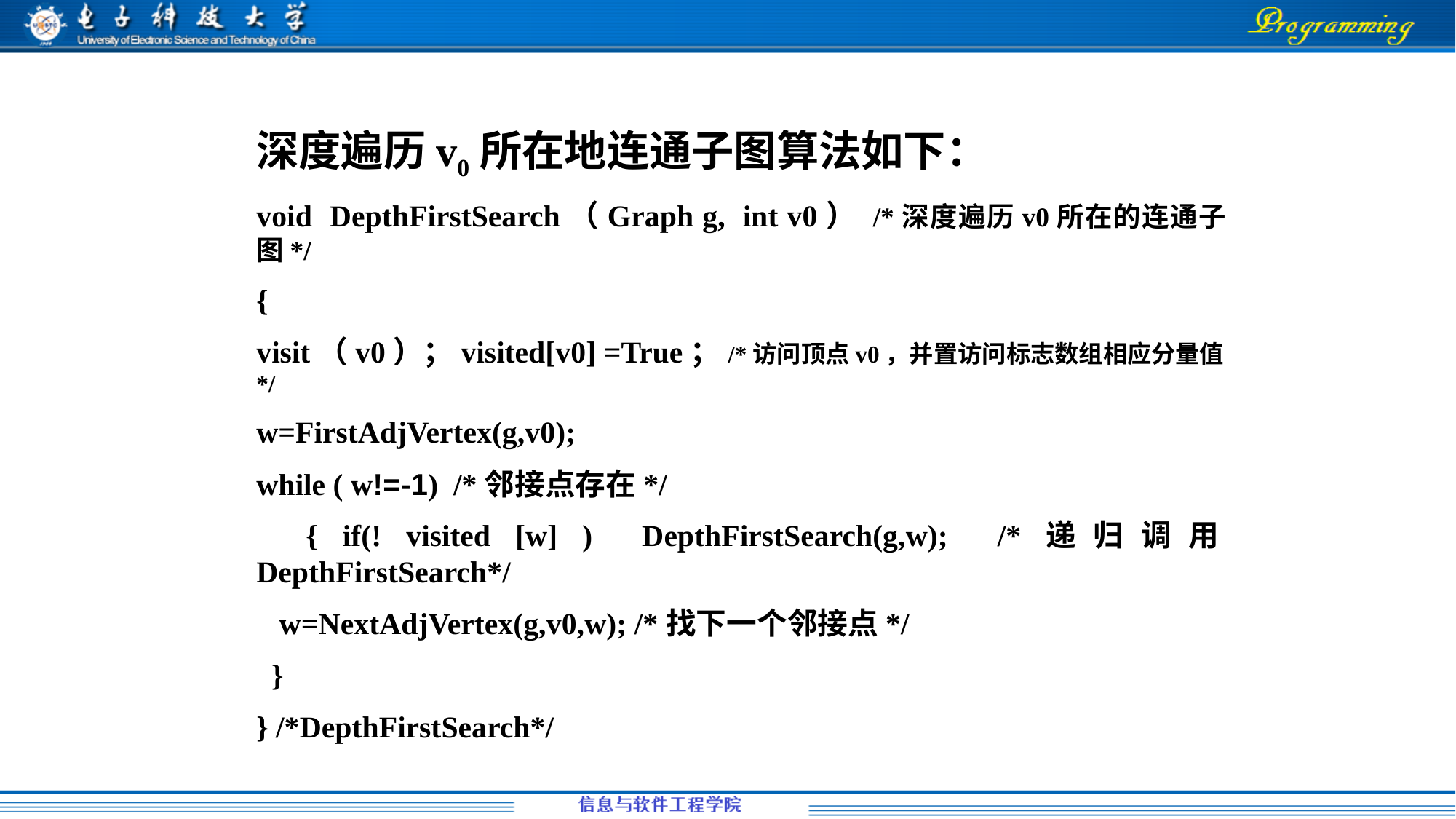

深度遍历v0所在地连通子图算法如下：
void  DepthFirstSearch（Graph g,  int v0） /*深度遍历v0所在的连通子图*/
{
visit（v0）；visited[v0] =True；/*访问顶点v0，并置访问标志数组相应分量值*/
w=FirstAdjVertex(g,v0);
while ( w!=-1)  /*邻接点存在*/
  { if(! visited [w] )  DepthFirstSearch(g,w);  /*递归调用DepthFirstSearch*/
   w=NextAdjVertex(g,v0,w); /*找下一个邻接点*/
  }
} /*DepthFirstSearch*/